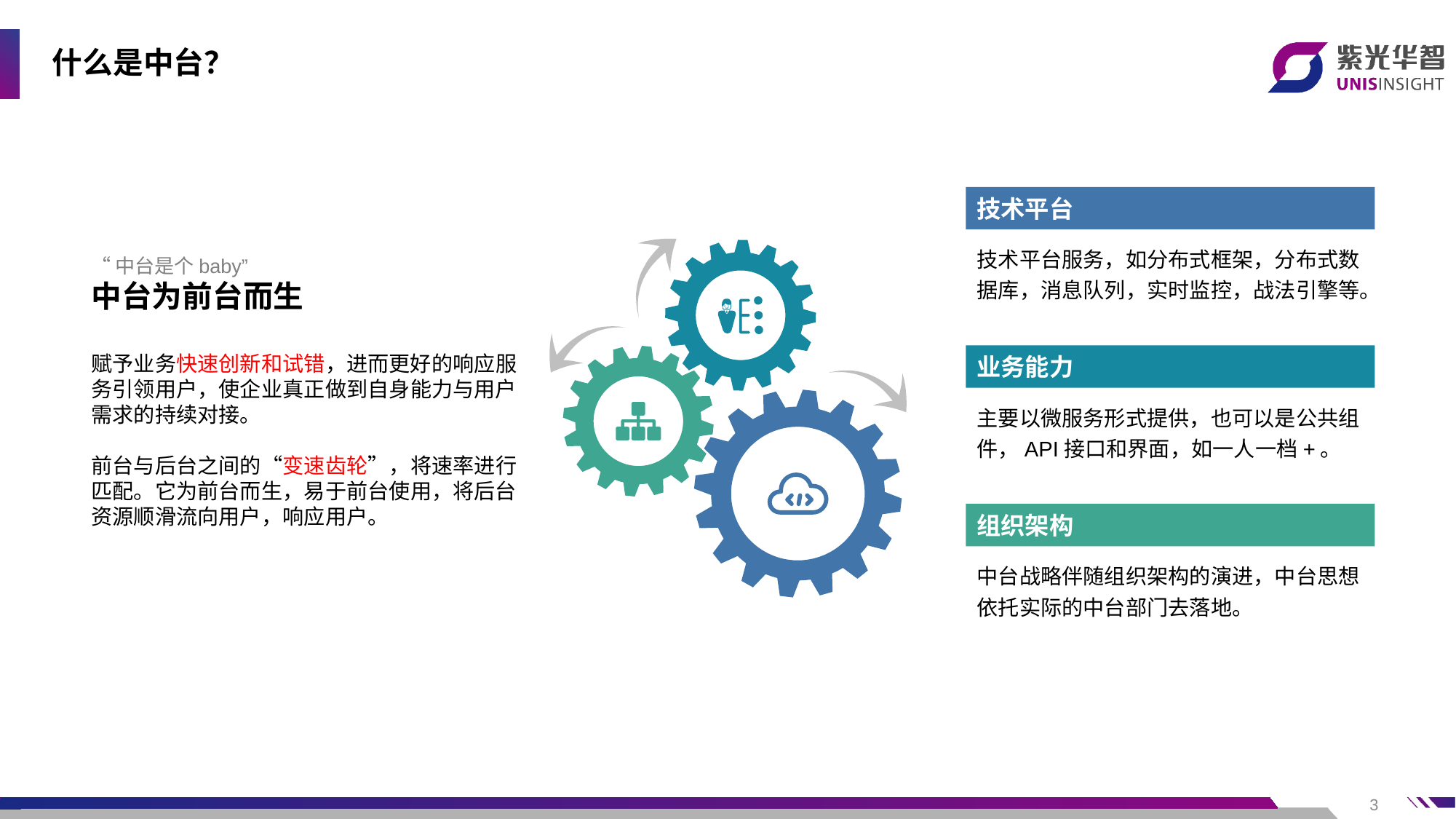

# 什么是中台？
技术平台
技术平台服务，如分布式框架，分布式数据库，消息队列，实时监控，战法引擎等。
“中台是个baby”
中台为前台而生

赋予业务快速创新和试错，进而更好的响应服务引领用户，使企业真正做到自身能力与用户需求的持续对接。

前台与后台之间的“变速齿轮”，将速率进行匹配。它为前台而生，易于前台使用，将后台资源顺滑流向用户，响应用户。

业务能力
主要以微服务形式提供，也可以是公共组件，API接口和界面，如一人一档+。
组织架构
中台战略伴随组织架构的演进，中台思想依托实际的中台部门去落地。